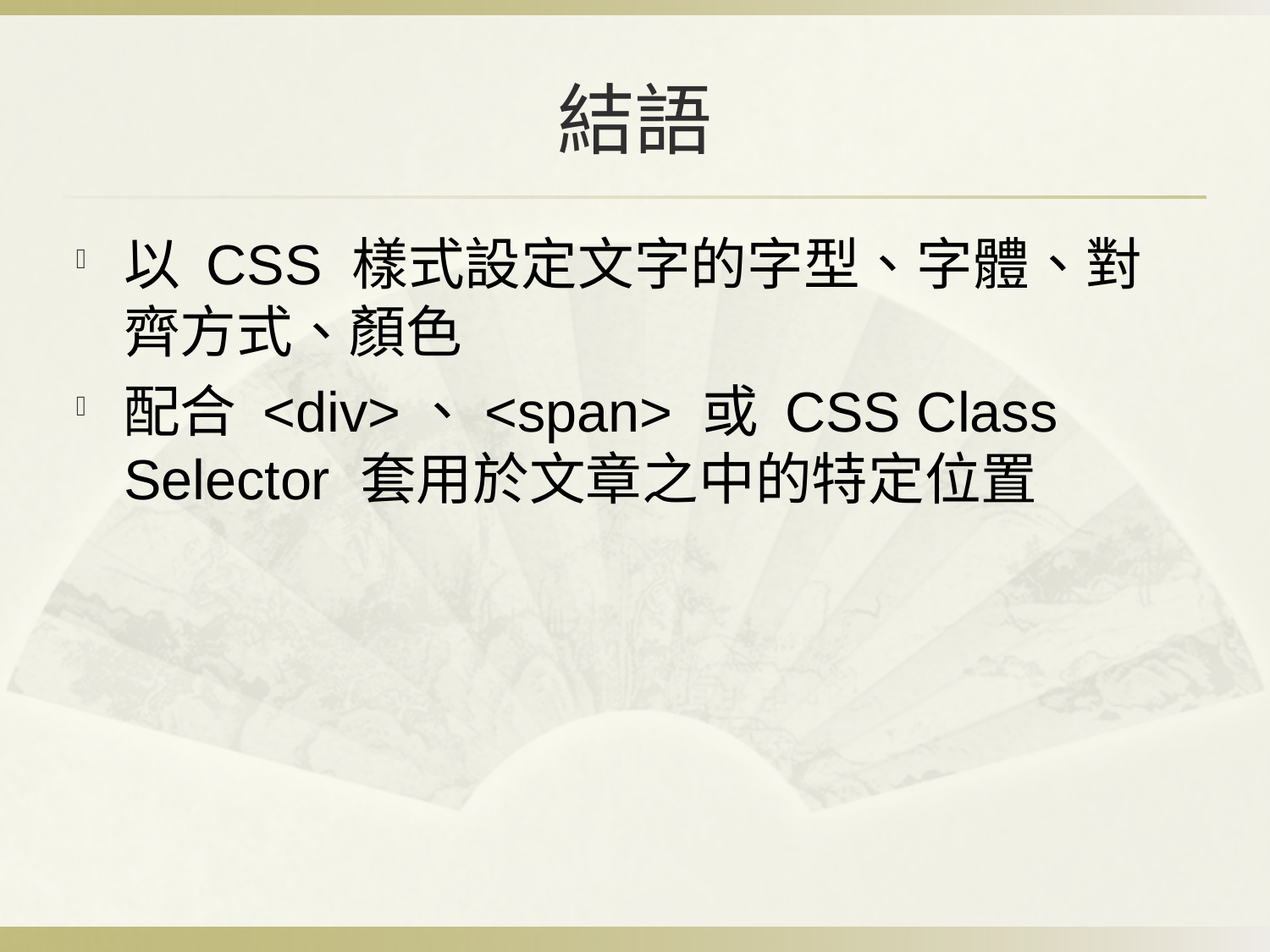

# 結語
以 CSS 樣式設定文字的字型、字體、對齊方式、顏色
配合 <div>、<span> 或 CSS Class Selector 套用於文章之中的特定位置